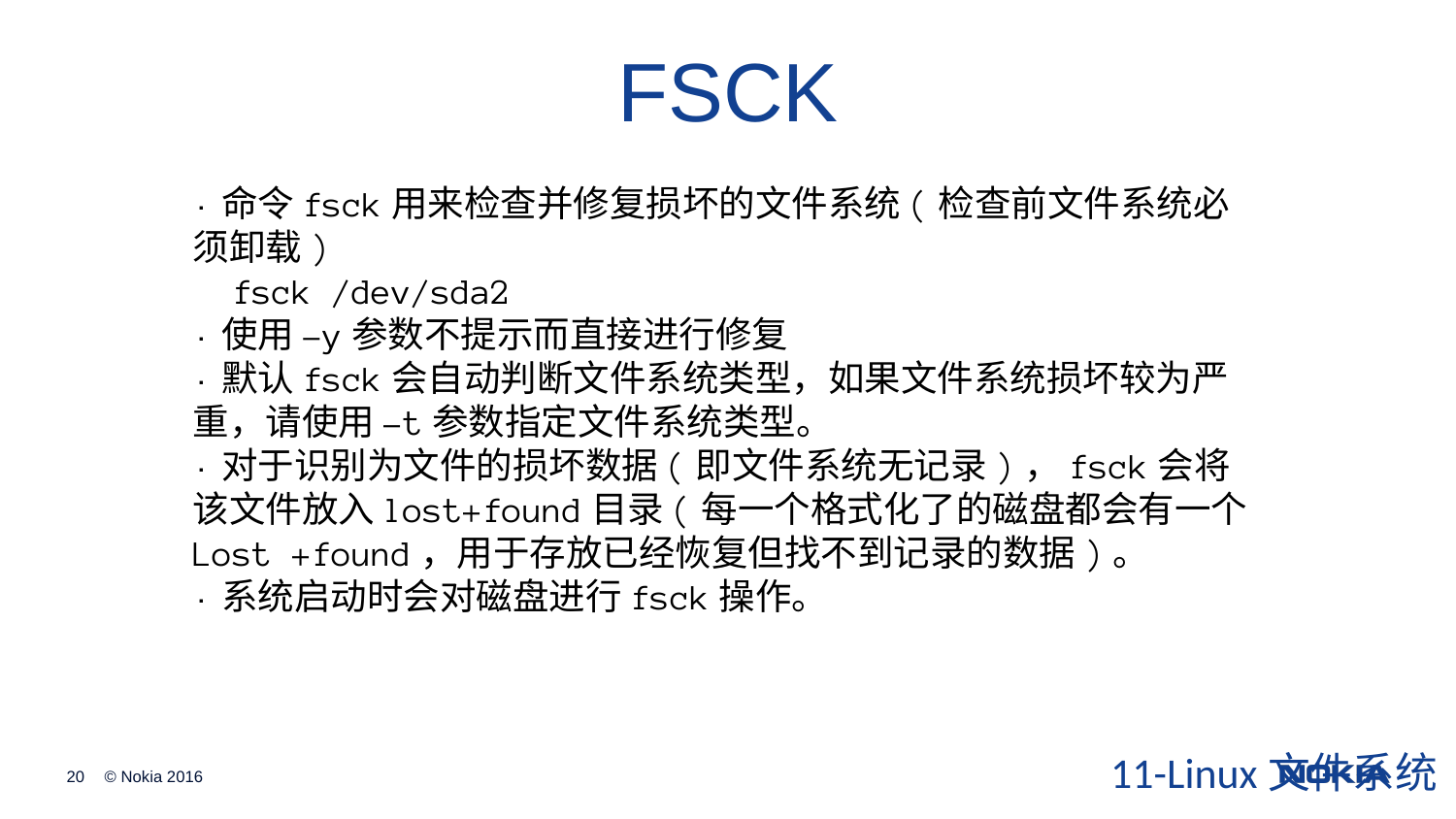

# FSCK
·命令fsck用来检查并修复损坏的文件系统(检查前文件系统必须卸载)
  fsck /dev/sda2
·使用-y参数不提示而直接进行修复
·默认fsck会自动判断文件系统类型，如果文件系统损坏较为严重，请使用-t参数指定文件系统类型。
·对于识别为文件的损坏数据(即文件系统无记录)，fsck会将该文件放入lost+found目录(每一个格式化了的磁盘都会有一个Lost +found，用于存放已经恢复但找不到记录的数据)。
·系统启动时会对磁盘进行fsck操作。
11-Linux文件系统